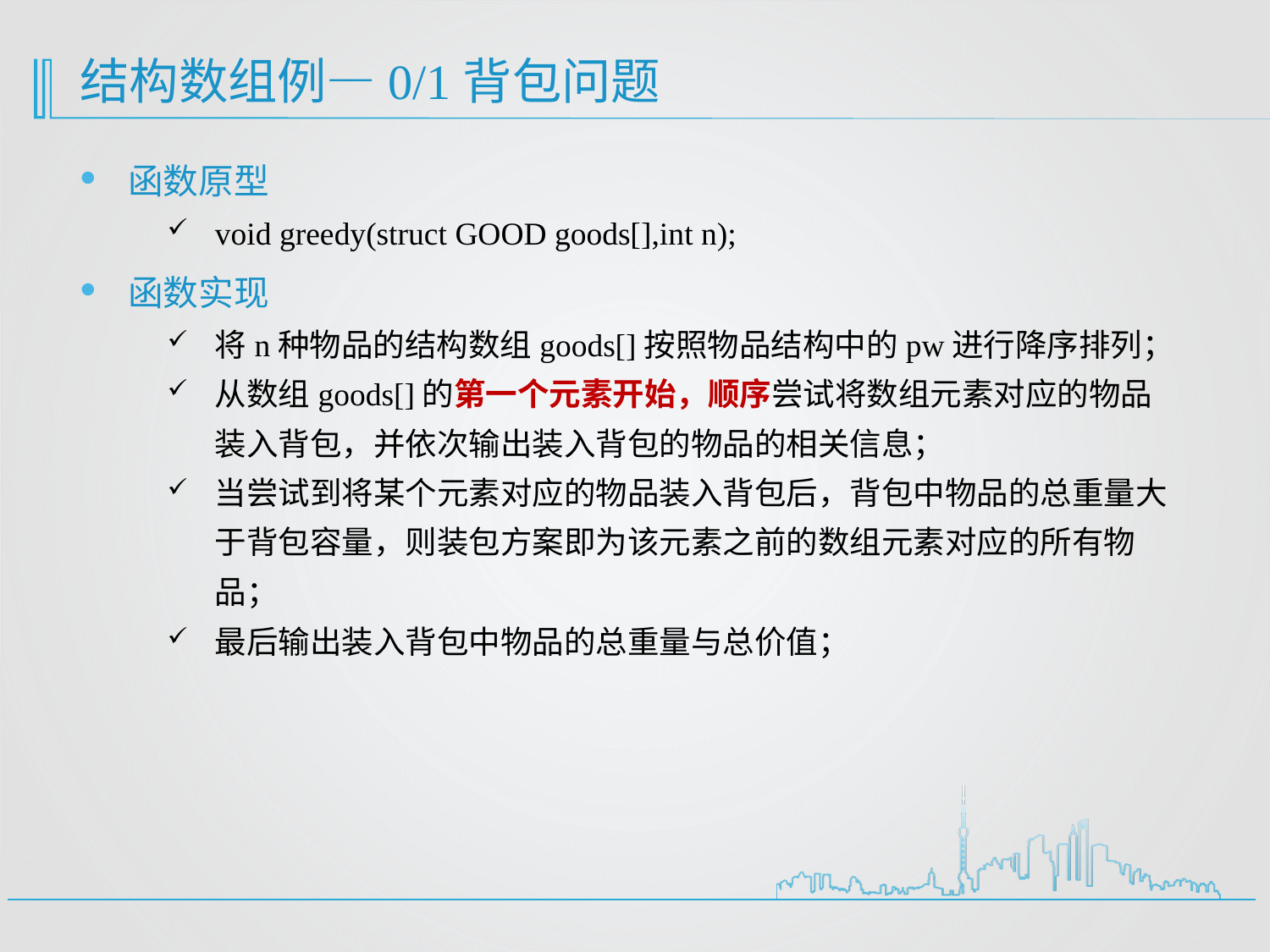

# 结构数组例—0/1背包问题
函数原型
void greedy(struct GOOD goods[],int n);
函数实现
将n种物品的结构数组goods[]按照物品结构中的pw进行降序排列；
从数组goods[]的第一个元素开始，顺序尝试将数组元素对应的物品装入背包，并依次输出装入背包的物品的相关信息；
当尝试到将某个元素对应的物品装入背包后，背包中物品的总重量大于背包容量，则装包方案即为该元素之前的数组元素对应的所有物品；
最后输出装入背包中物品的总重量与总价值；